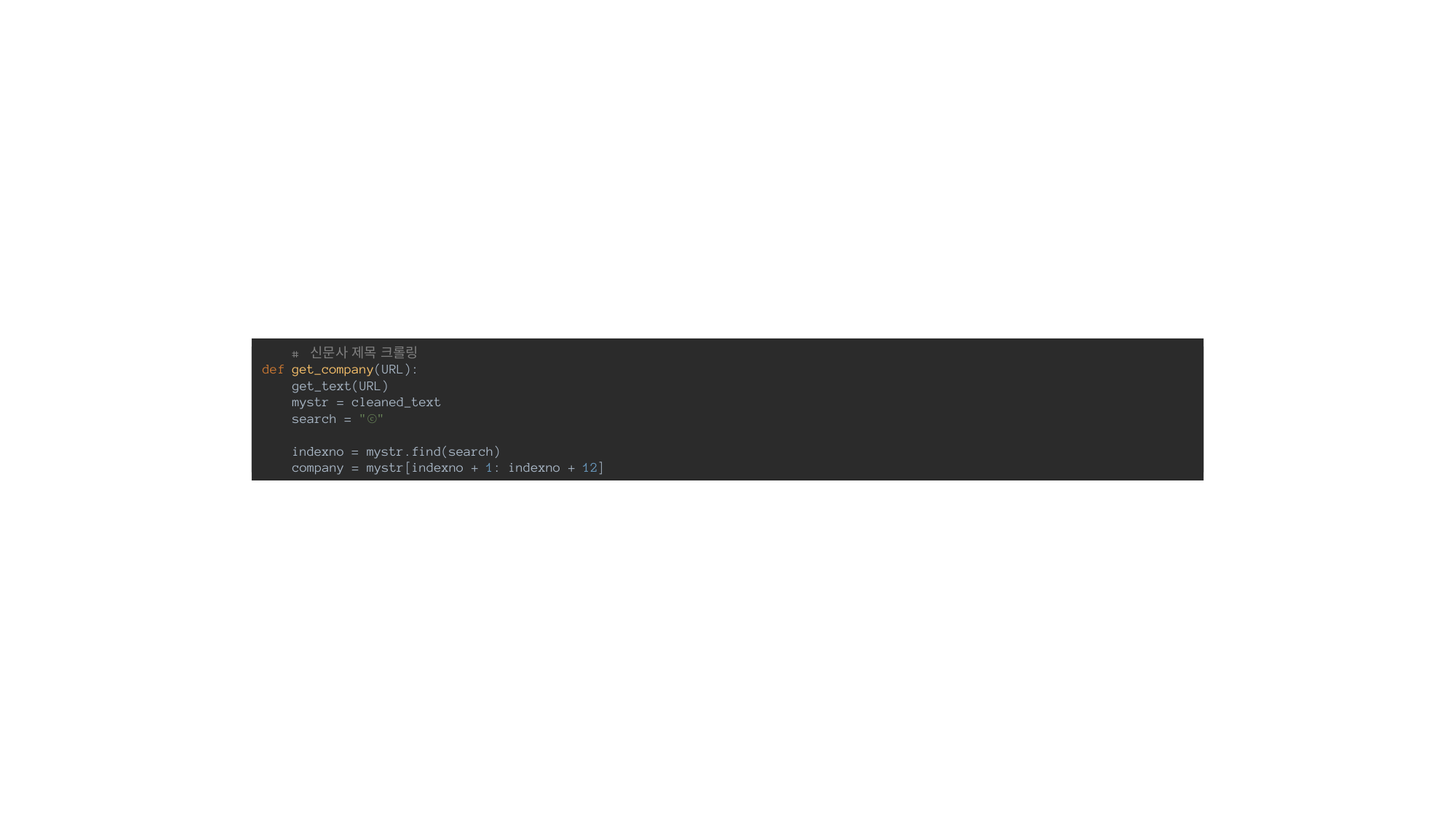

#
    # 신문사 제목 크롤링
def get_company(URL):
    get_text(URL)
    mystr = cleaned_text
    search = "ⓒ"
    indexno = mystr.find(search)
    company = mystr[indexno + 1: indexno + 12]
"""네이버 뉴스 기사 웹 크롤러 모듈"""
from bs4 import BeautifulSoup
import urllib.request
from datetime import datetime
import re
import os